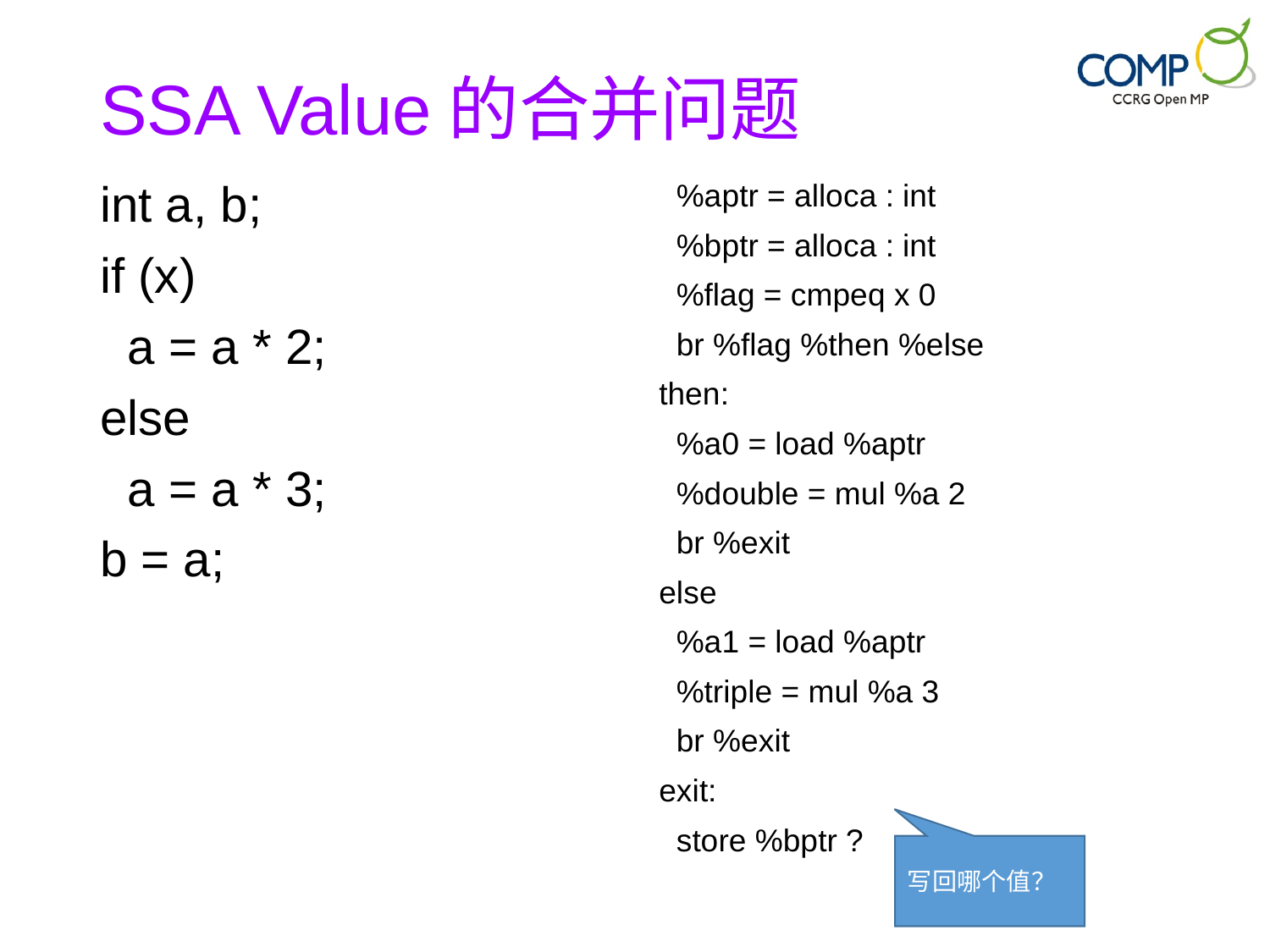

# SSA Value的合并问题
int a, b;
if (x)
  a = a * 2;
else
  a = a * 3;
b = a;
  %aptr = alloca : int
  %bptr = alloca : int
  %flag = cmpeq x 0
  br %flag %then %else
then:
  %a0 = load %aptr
  %double = mul %a 2
  br %exit
else
  %a1 = load %aptr
  %triple = mul %a 3
  br %exit
exit:
  store %bptr ?
写回哪个值？